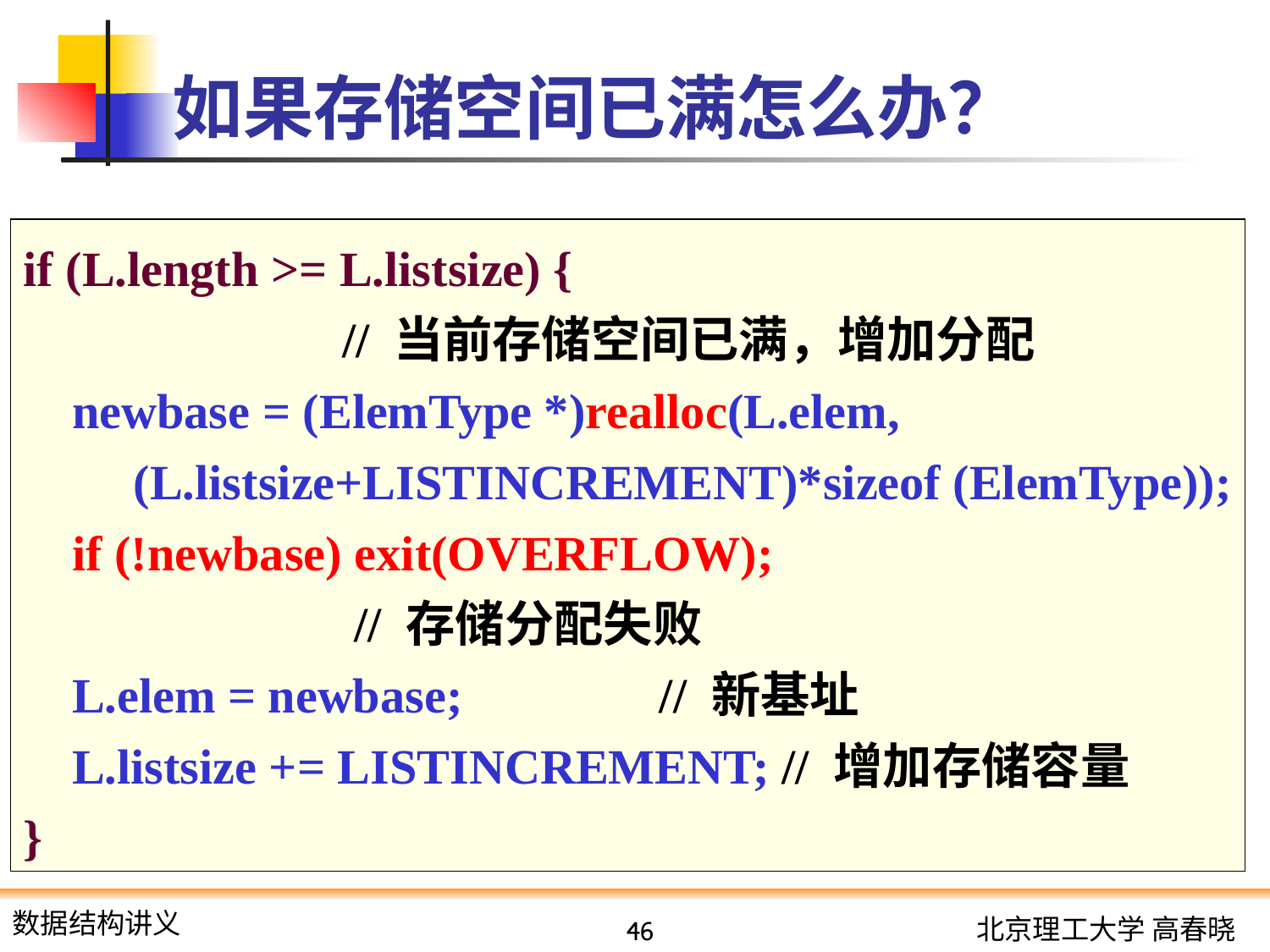

# 如果存储空间已满怎么办？
if (L.length >= L.listsize) {
                          // 当前存储空间已满，增加分配
    newbase = (ElemType *)realloc(L.elem,
         (L.listsize+LISTINCREMENT)*sizeof (ElemType));
    if (!newbase) exit(OVERFLOW);
                           // 存储分配失败
    L.elem = newbase;                // 新基址
    L.listsize += LISTINCREMENT; // 增加存储容量
}
46